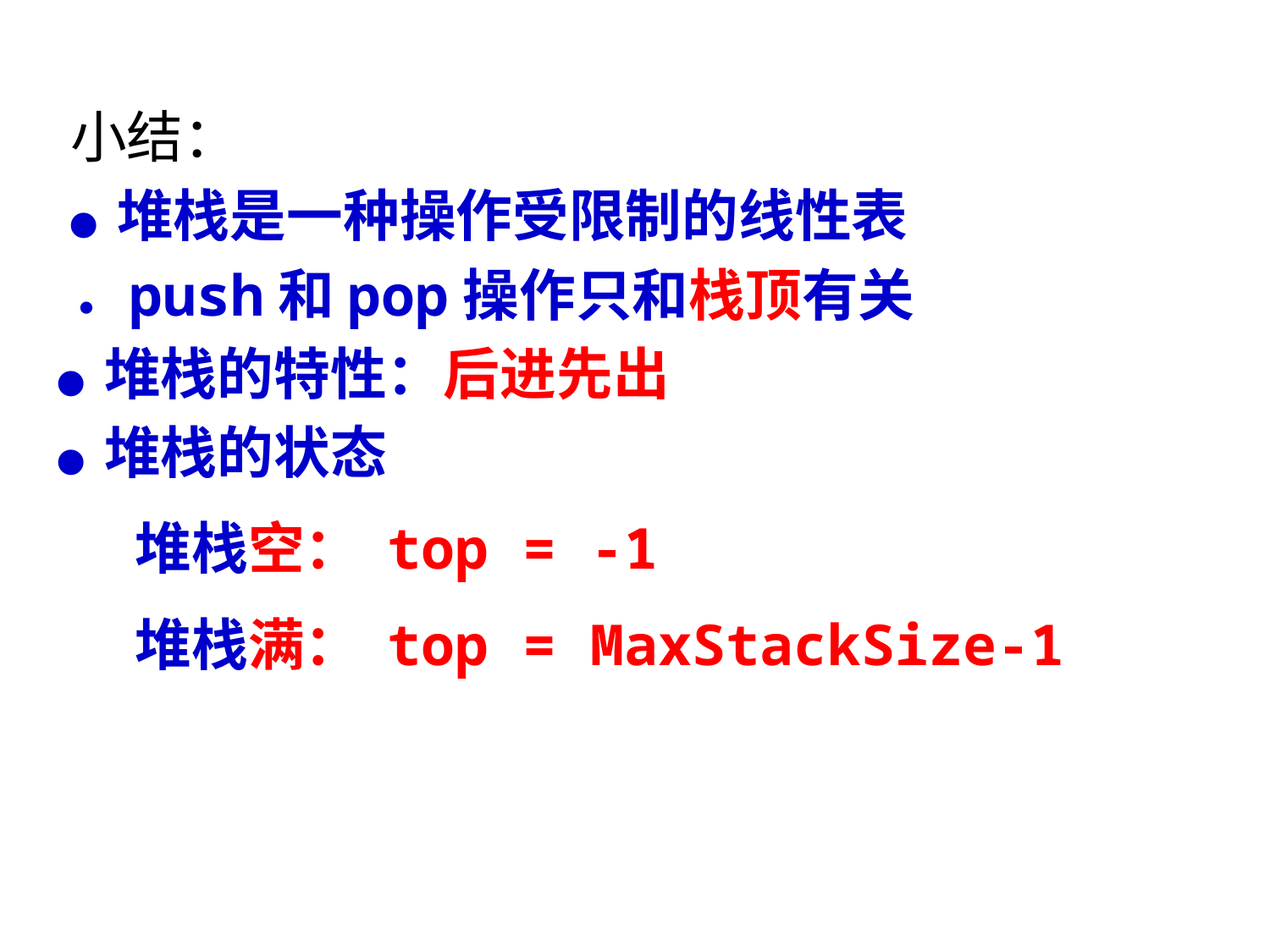

小结：
  ●  堆栈是一种操作受限制的线性表
 ●  push和pop操作只和栈顶有关
  ●  堆栈的特性：后进先出
  ●  堆栈的状态
      堆栈空： top = -1
      堆栈满： top = MaxStackSize-1